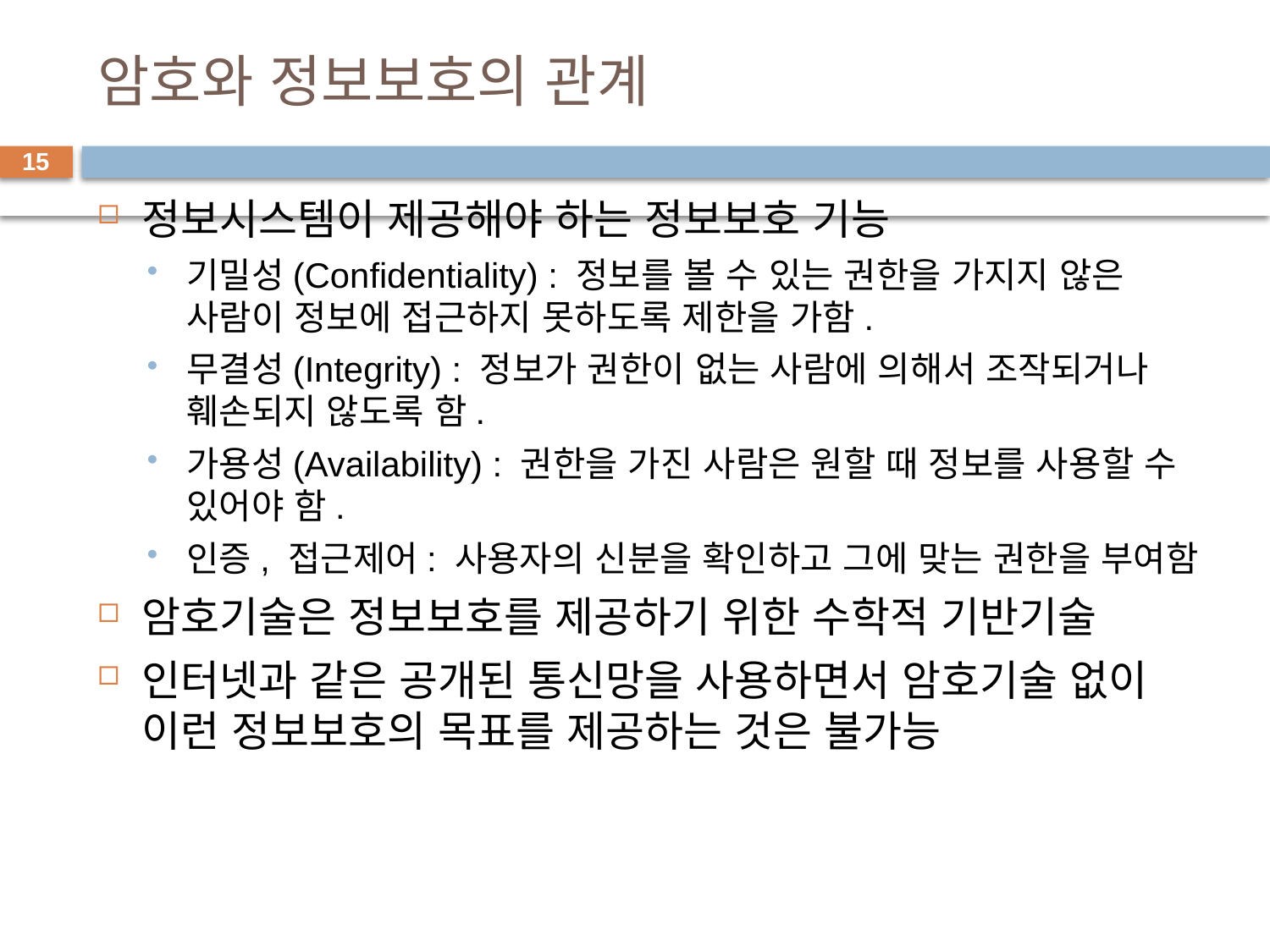

# 암호와 정보보호의 관계
15
정보시스템이 제공해야 하는 정보보호 기능
기밀성(Confidentiality) : 정보를 볼 수 있는 권한을 가지지 않은 사람이 정보에 접근하지 못하도록 제한을 가함.
무결성(Integrity) : 정보가 권한이 없는 사람에 의해서 조작되거나 훼손되지 않도록 함.
가용성(Availability) : 권한을 가진 사람은 원할 때 정보를 사용할 수 있어야 함.
인증, 접근제어: 사용자의 신분을 확인하고 그에 맞는 권한을 부여함
암호기술은 정보보호를 제공하기 위한 수학적 기반기술
인터넷과 같은 공개된 통신망을 사용하면서 암호기술 없이 이런 정보보호의 목표를 제공하는 것은 불가능